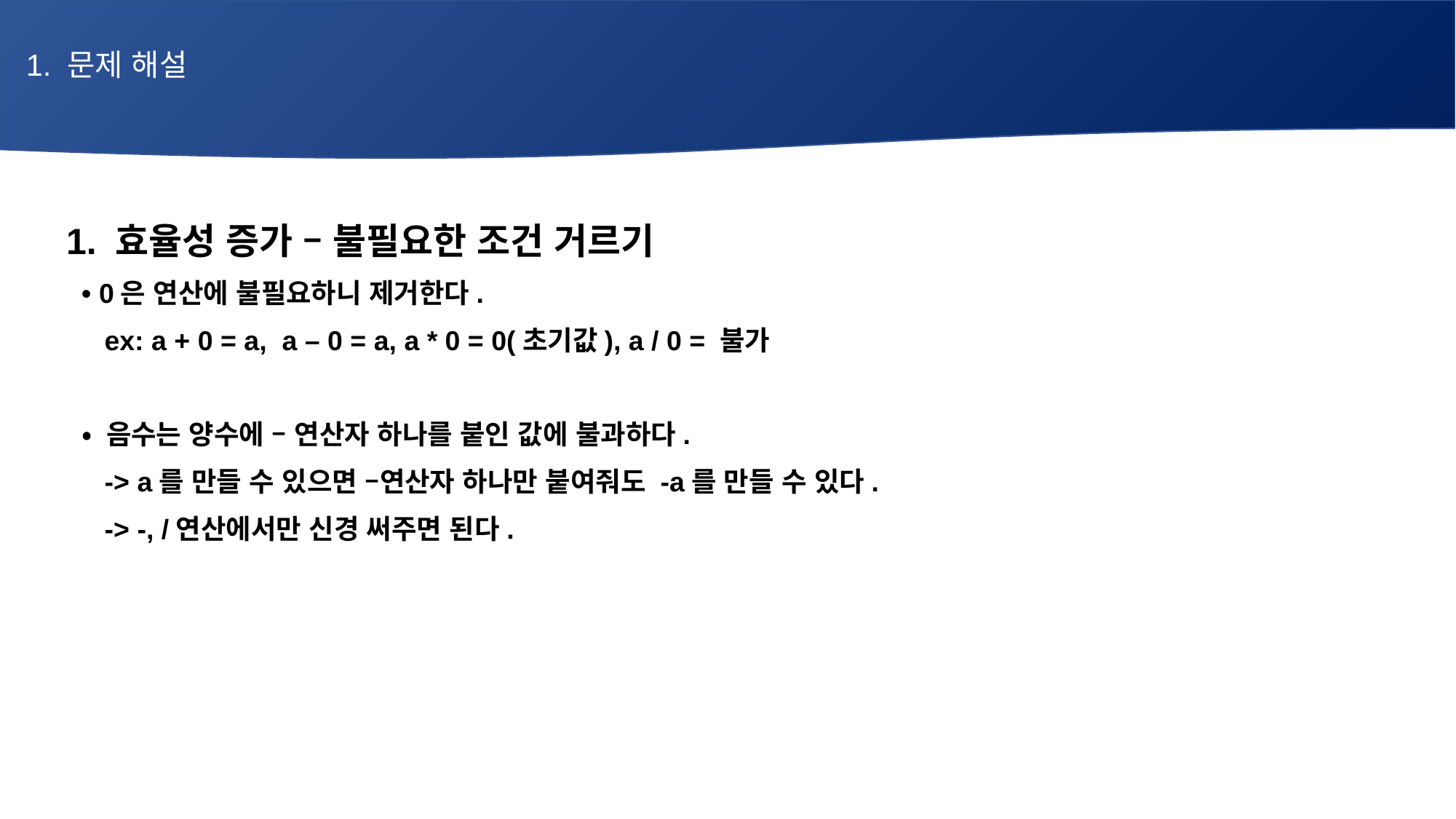

1. 문제 해설
# 매주 1 과제 LV2
1. 효율성 증가 – 불필요한 조건 거르기
  • 0은 연산에 불필요하니 제거한다.
     ex: a + 0 = a,  a – 0 = a, a * 0 = 0(초기값), a / 0 = 불가

  • 음수는 양수에 – 연산자 하나를 붙인 값에 불과하다.
     -> a를 만들 수 있으면 –연산자 하나만 붙여줘도 -a를 만들 수 있다.
     -> -, /연산에서만 신경 써주면 된다.